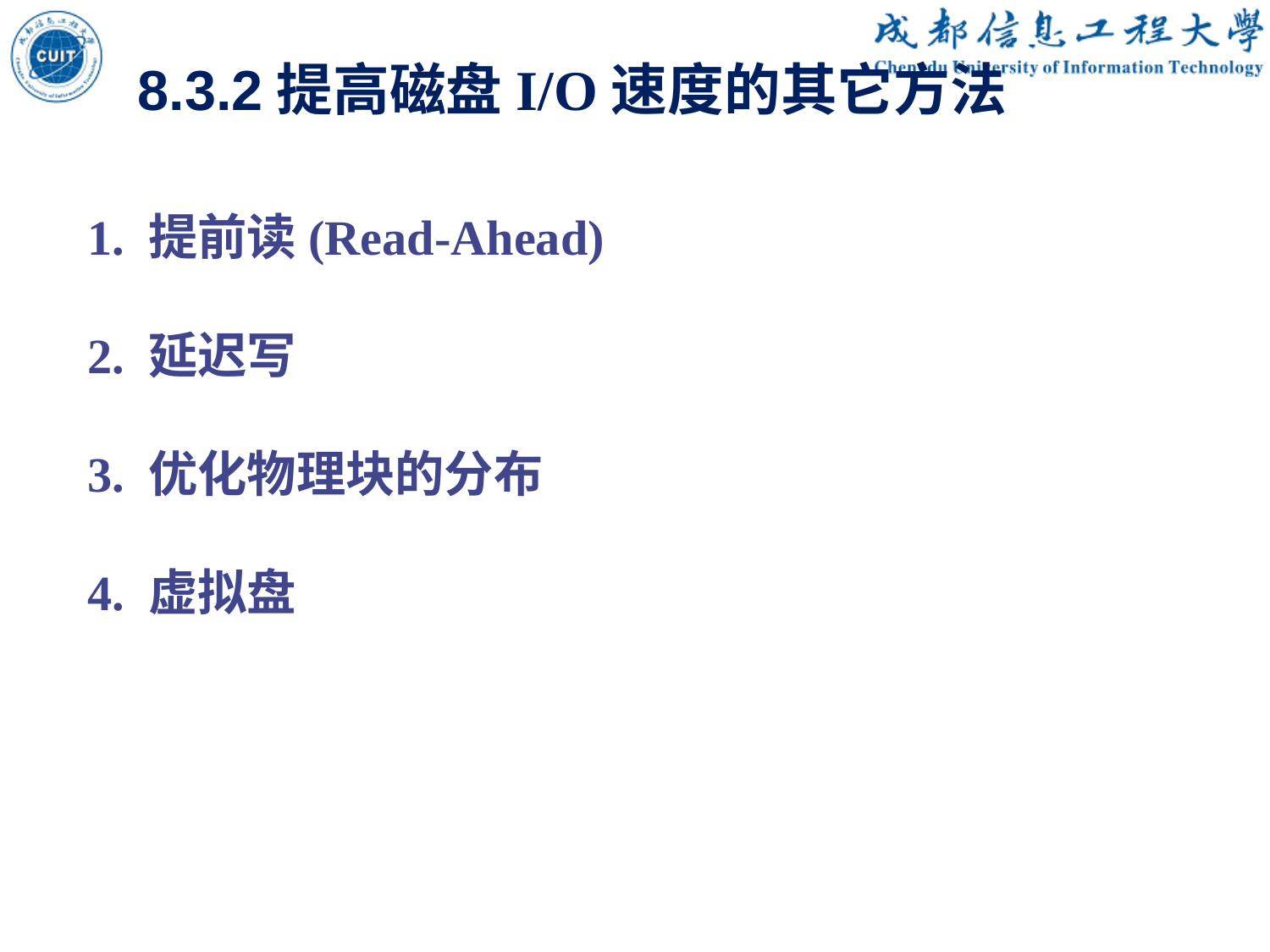

8.3.2提高磁盘I/O速度的其它方法

1. 提前读(Read-Ahead)
2. 延迟写
3. 优化物理块的分布
4. 虚拟盘